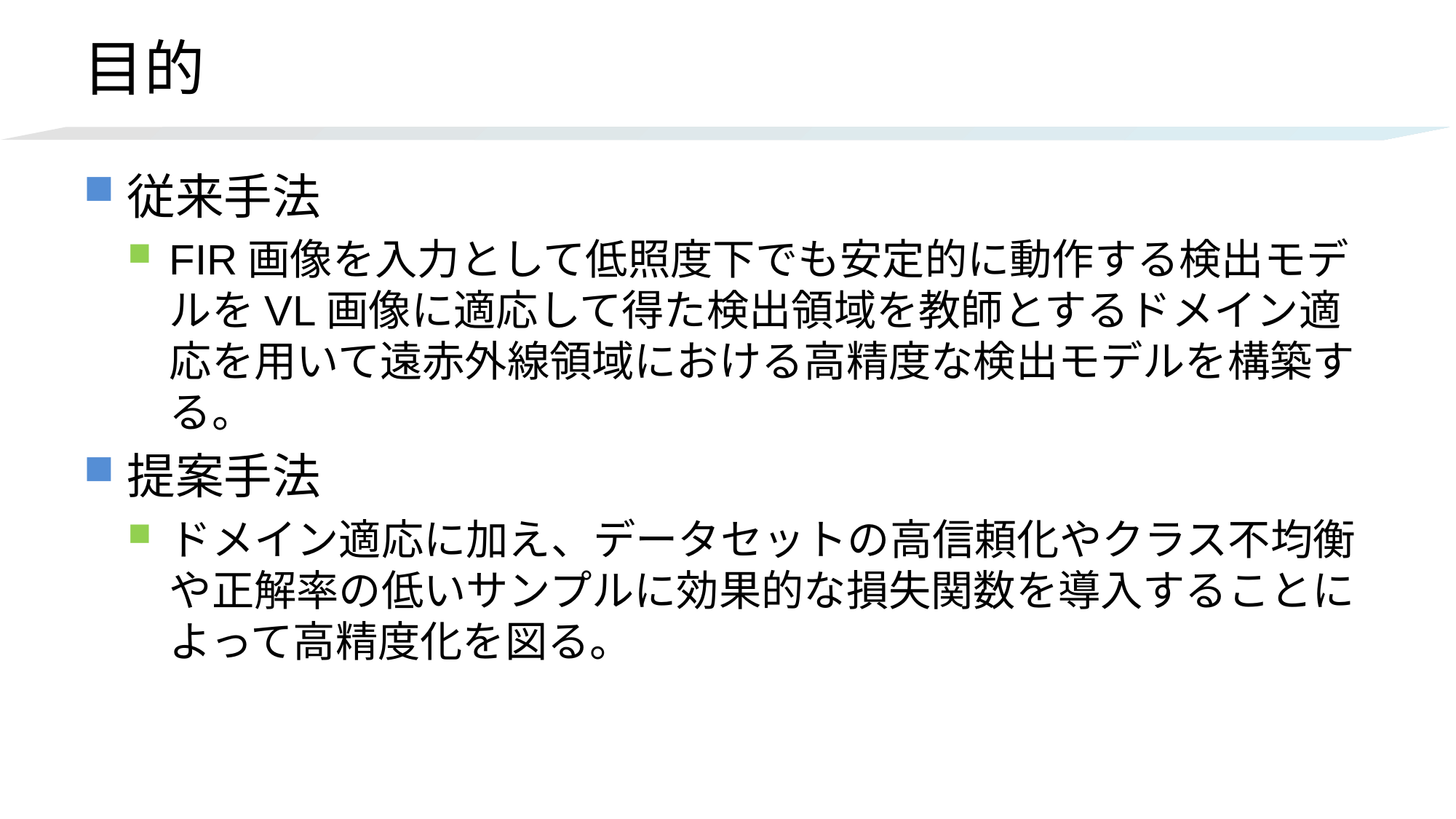

# 目的
従来手法
FIR画像を入力として低照度下でも安定的に動作する検出モデルをVL画像に適応して得た検出領域を教師とするドメイン適応を用いて遠赤外線領域における高精度な検出モデルを構築する。
提案手法
ドメイン適応に加え、データセットの高信頼化やクラス不均衡や正解率の低いサンプルに効果的な損失関数を導入することによって高精度化を図る。